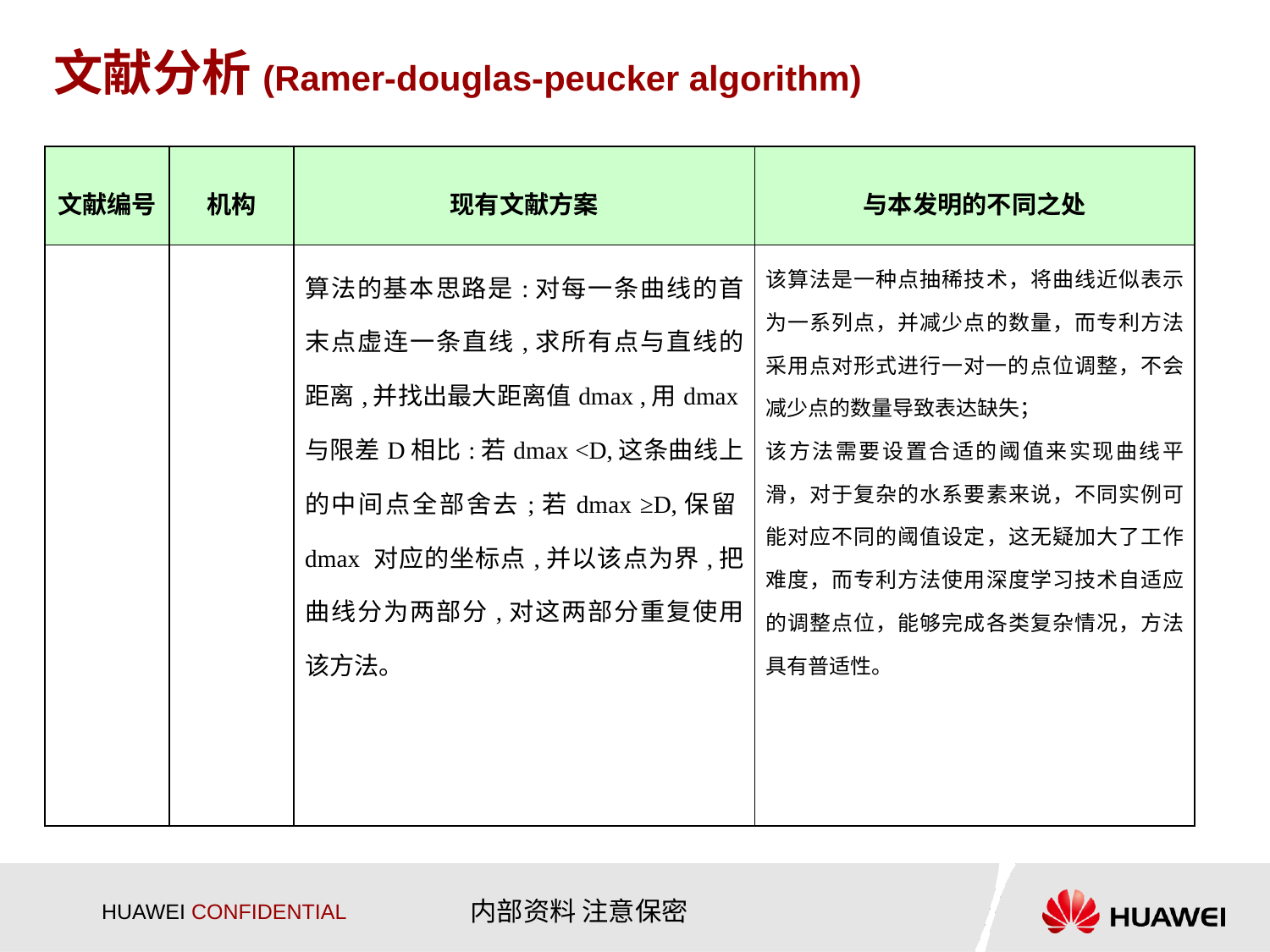

# 文献分析(Ramer-douglas-peucker algorithm)
| 文献编号 | 机构 | 现有文献方案 | 与本发明的不同之处 |
| --- | --- | --- | --- |
|  |  | 算法的基本思路是:对每一条曲线的首末点虚连一条直线,求所有点与直线的距离,并找出最大距离值dmax ,用dmax与限差D相比:若dmax <D,这条曲线上的中间点全部舍去;若dmax ≥D,保留dmax 对应的坐标点,并以该点为界,把曲线分为两部分,对这两部分重复使用该方法。 | 该算法是一种点抽稀技术，将曲线近似表示为一系列点，并减少点的数量，而专利方法采用点对形式进行一对一的点位调整，不会减少点的数量导致表达缺失； 该方法需要设置合适的阈值来实现曲线平滑，对于复杂的水系要素来说，不同实例可能对应不同的阈值设定，这无疑加大了工作难度，而专利方法使用深度学习技术自适应的调整点位，能够完成各类复杂情况，方法具有普适性。 |